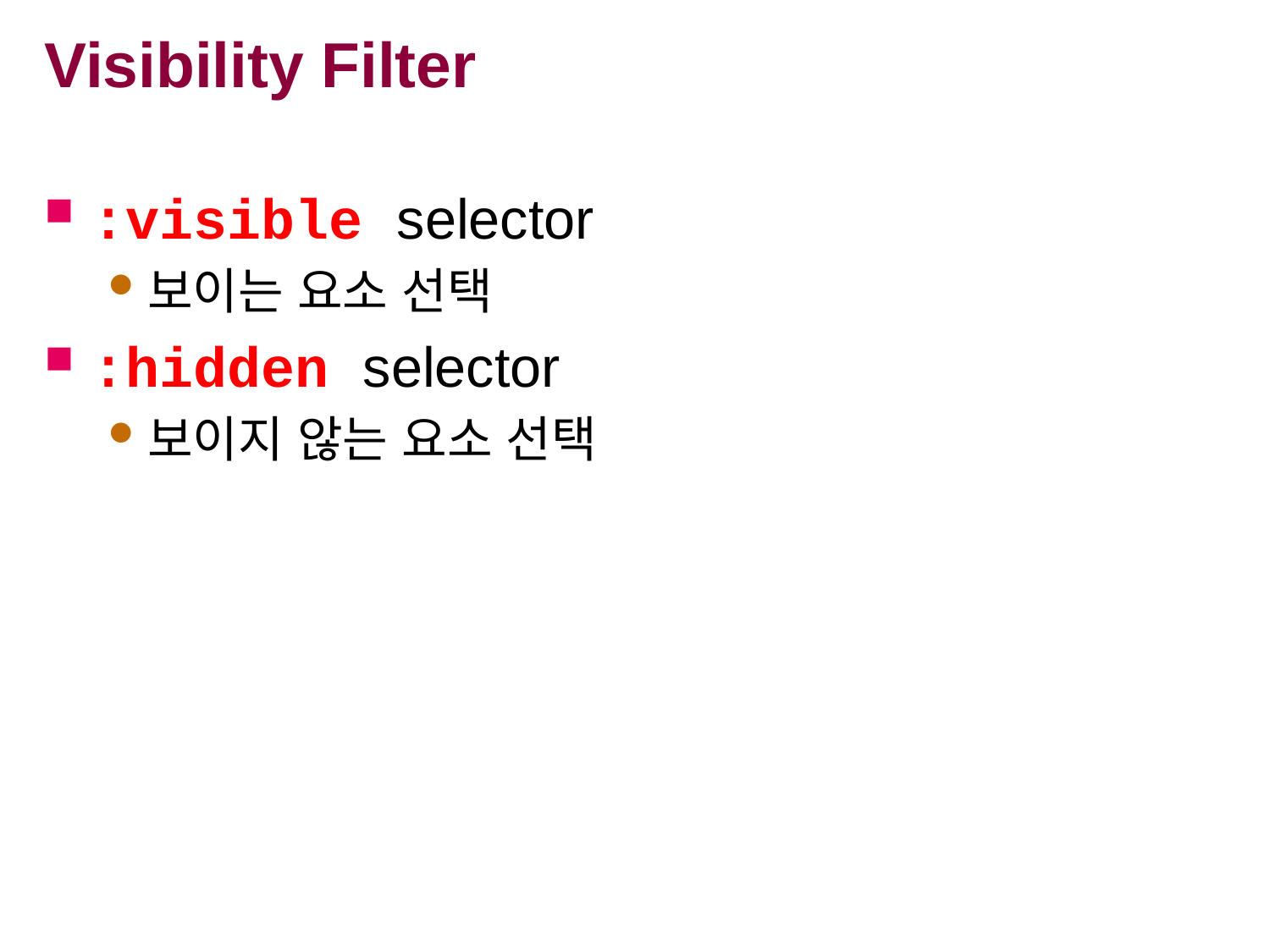

# Visibility Filter
:visible selector
보이는 요소 선택
:hidden selector
보이지 않는 요소 선택